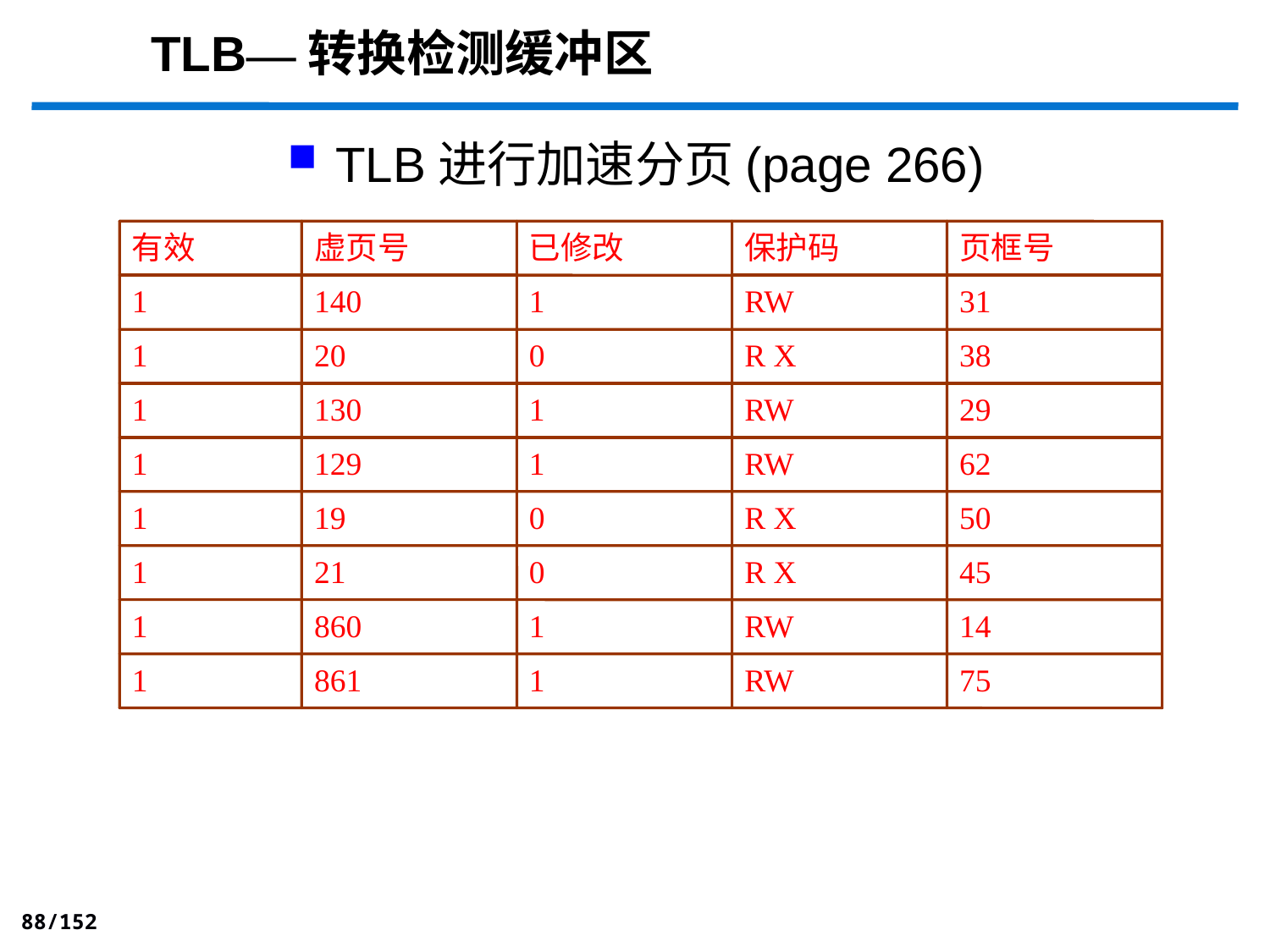

# TLB—转换检测缓冲区
TLB进行加速分页(page 266)
有效

虚页号

保护码

页框号

已修改
1

140
1
RW
31
1

20
0
R X
38
1

130
1
RW
29
1

129
1
RW
62
1

19
0
R X
50
1

21
0
R X
45
1

860
1
RW
14
1

861
1
RW
75